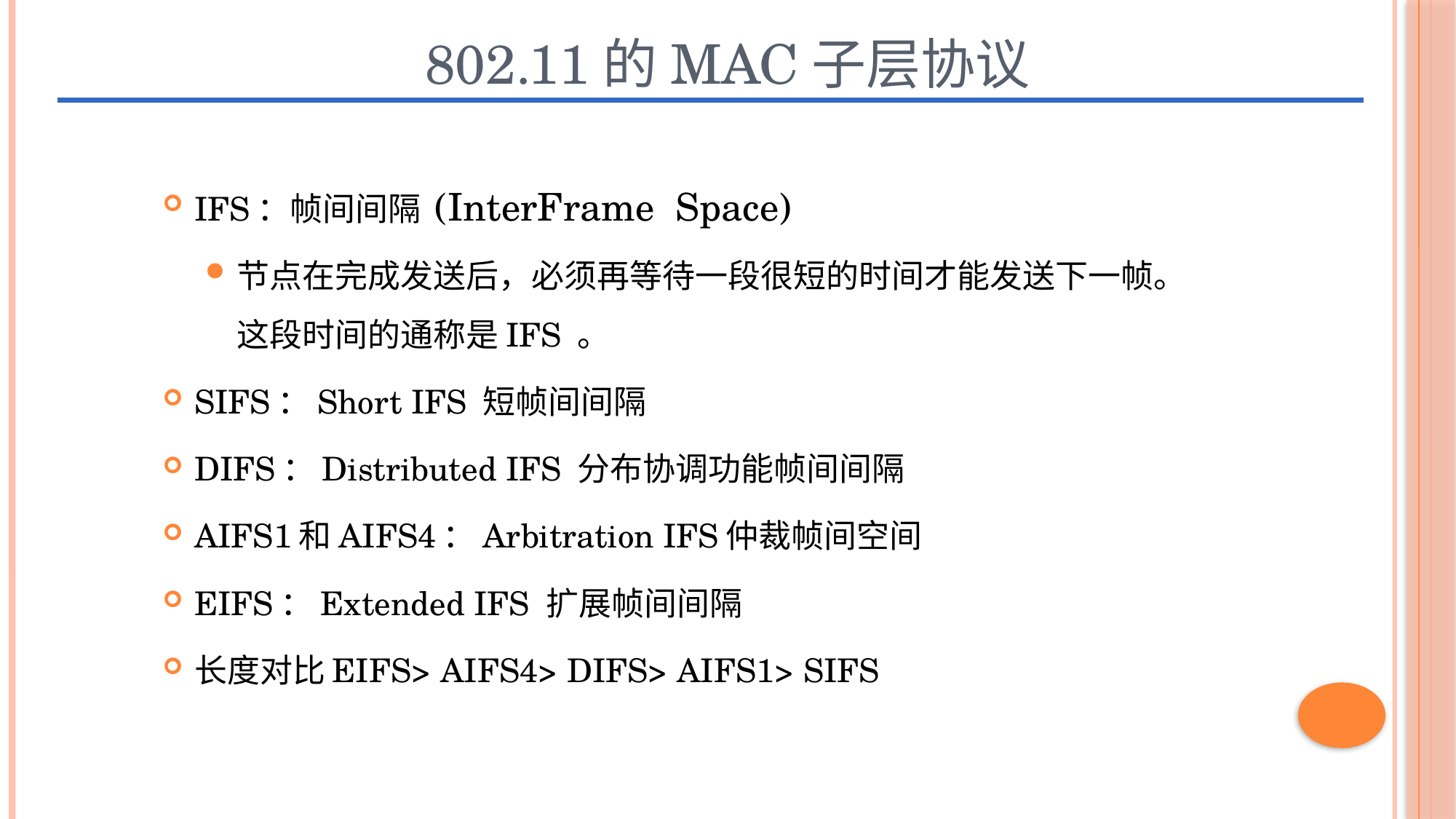

# 802.11的MAC子层协议
二、CSMA/CA协议
IFS：帧间间隔 (InterFrame  Space)
节点在完成发送后，必须再等待一段很短的时间才能发送下一帧。这段时间的通称是IFS 。
SIFS：Short IFS 短帧间间隔
DIFS：Distributed IFS 分布协调功能帧间间隔
AIFS1和AIFS4：Arbitration IFS仲裁帧间空间
EIFS：Extended IFS 扩展帧间间隔
长度对比EIFS> AIFS4> DIFS> AIFS1> SIFS